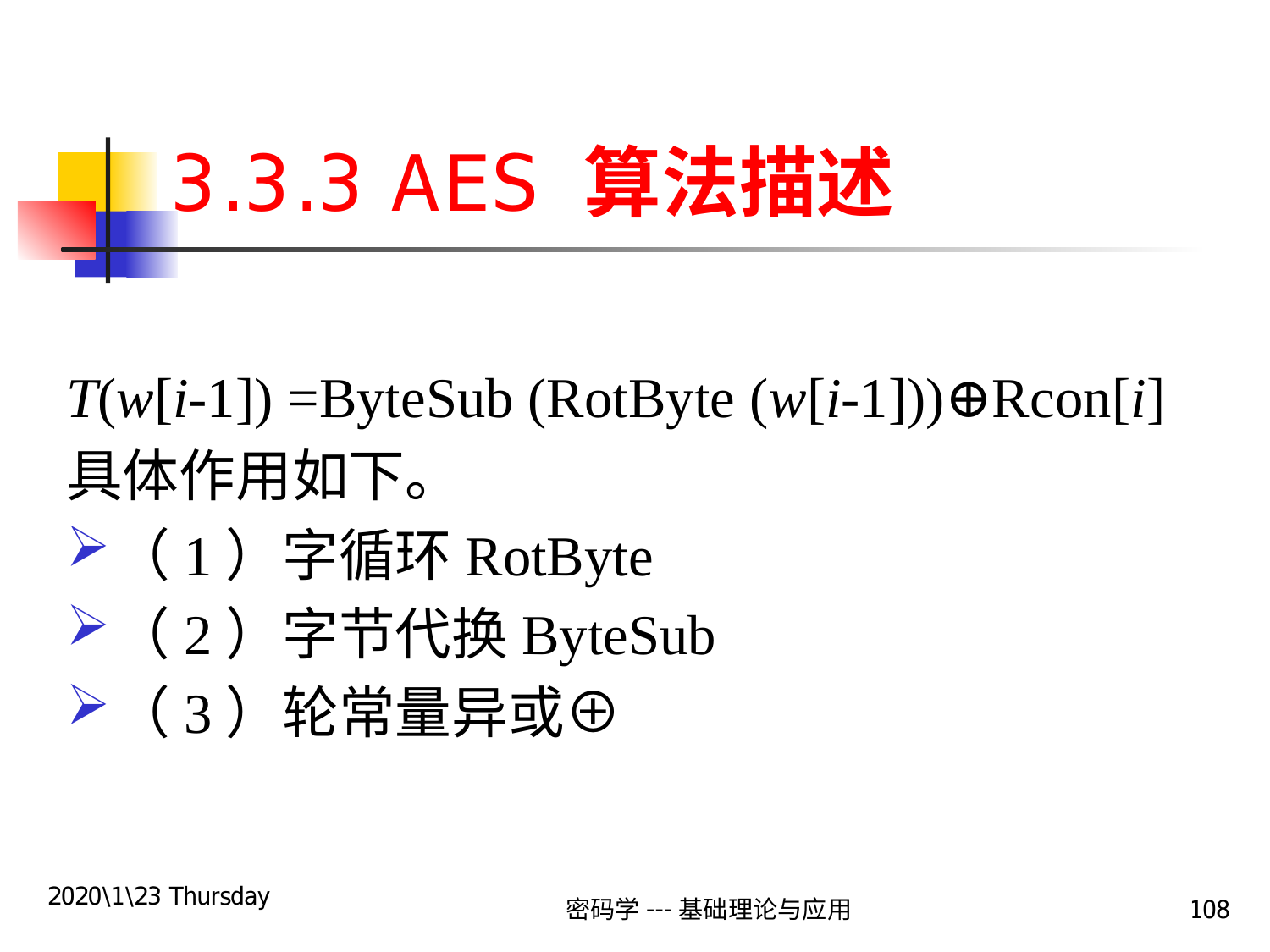

# 3.3.3 AES 算法描述

T(w[i-1]) =ByteSub (RotByte (w[i-1]))⊕Rcon[i]
具体作用如下。
（1）字循环RotByte
（2）字节代换ByteSub
（3）轮常量异或⊕
2020\1\23 Thursday
密码学---基础理论与应用
108